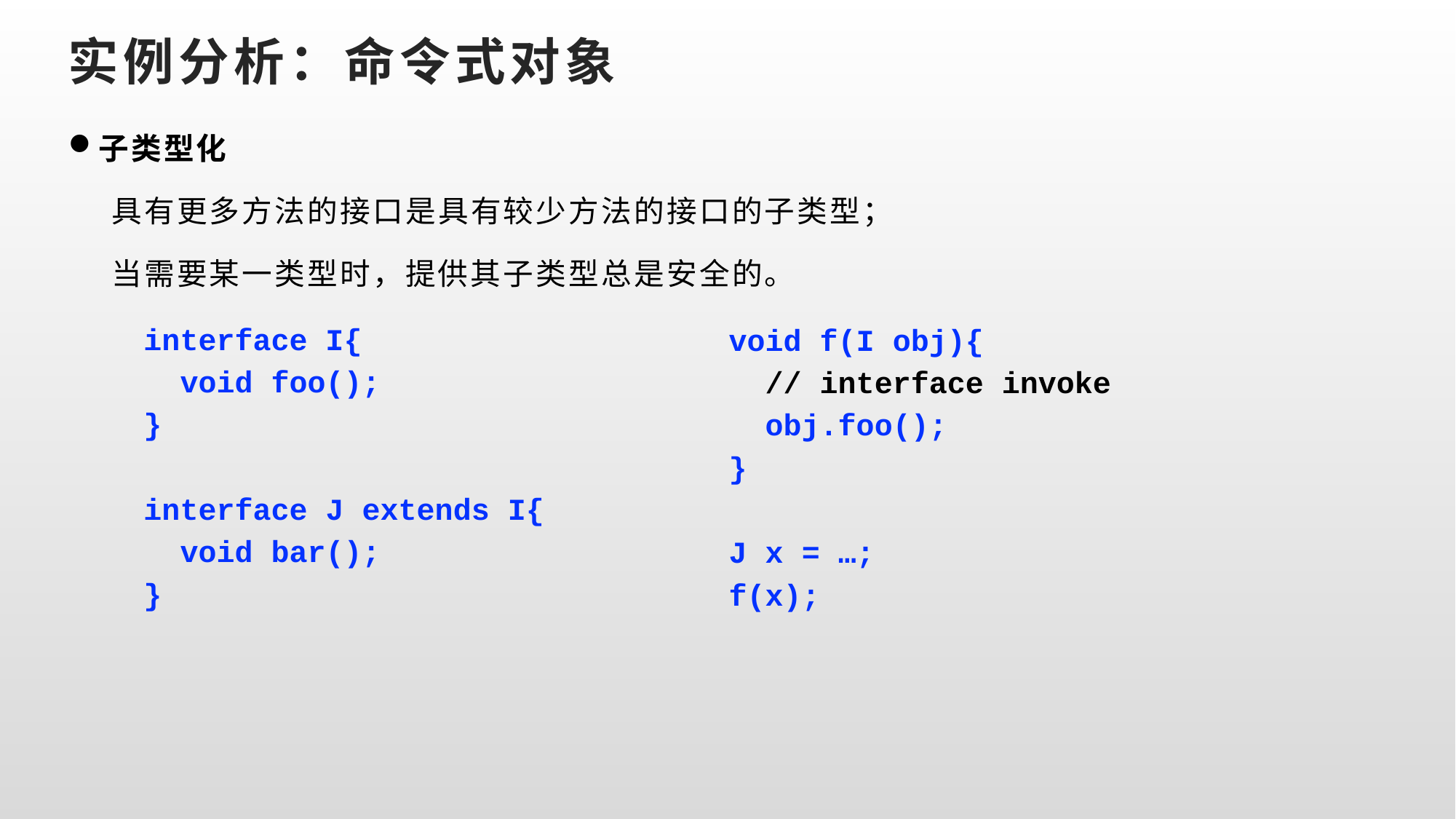

# 实例分析：命令式对象
子类型化
    具有更多方法的接口是具有较少方法的接口的子类型；
    当需要某一类型时，提供其子类型总是安全的。
interface I{
  void foo();
}

interface J extends I{
  void bar();
}
void f(I obj){
  // interface invoke
  obj.foo();
}

J x = …;
f(x);